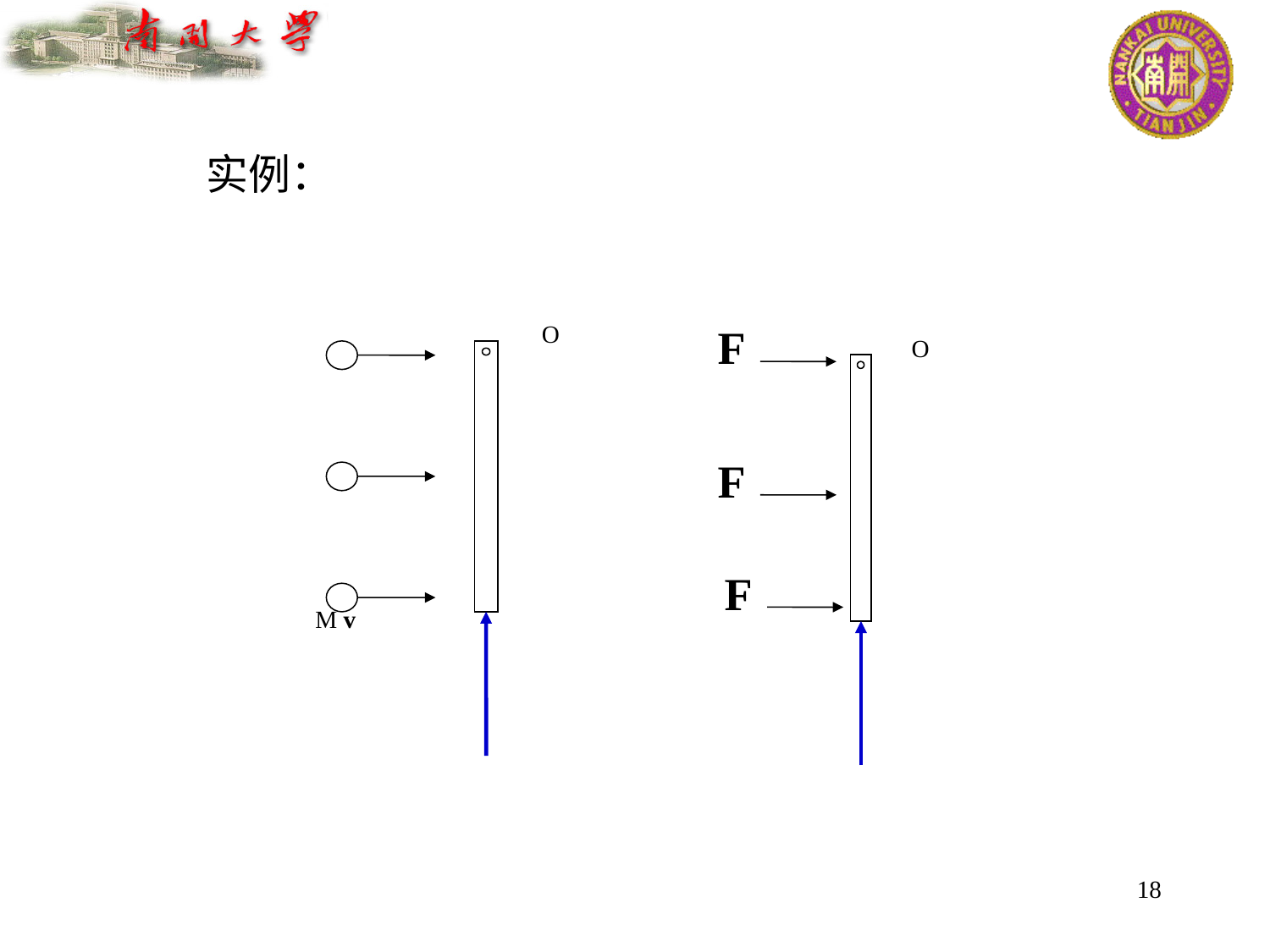

实例：

O

M v

F

O

F

F

18